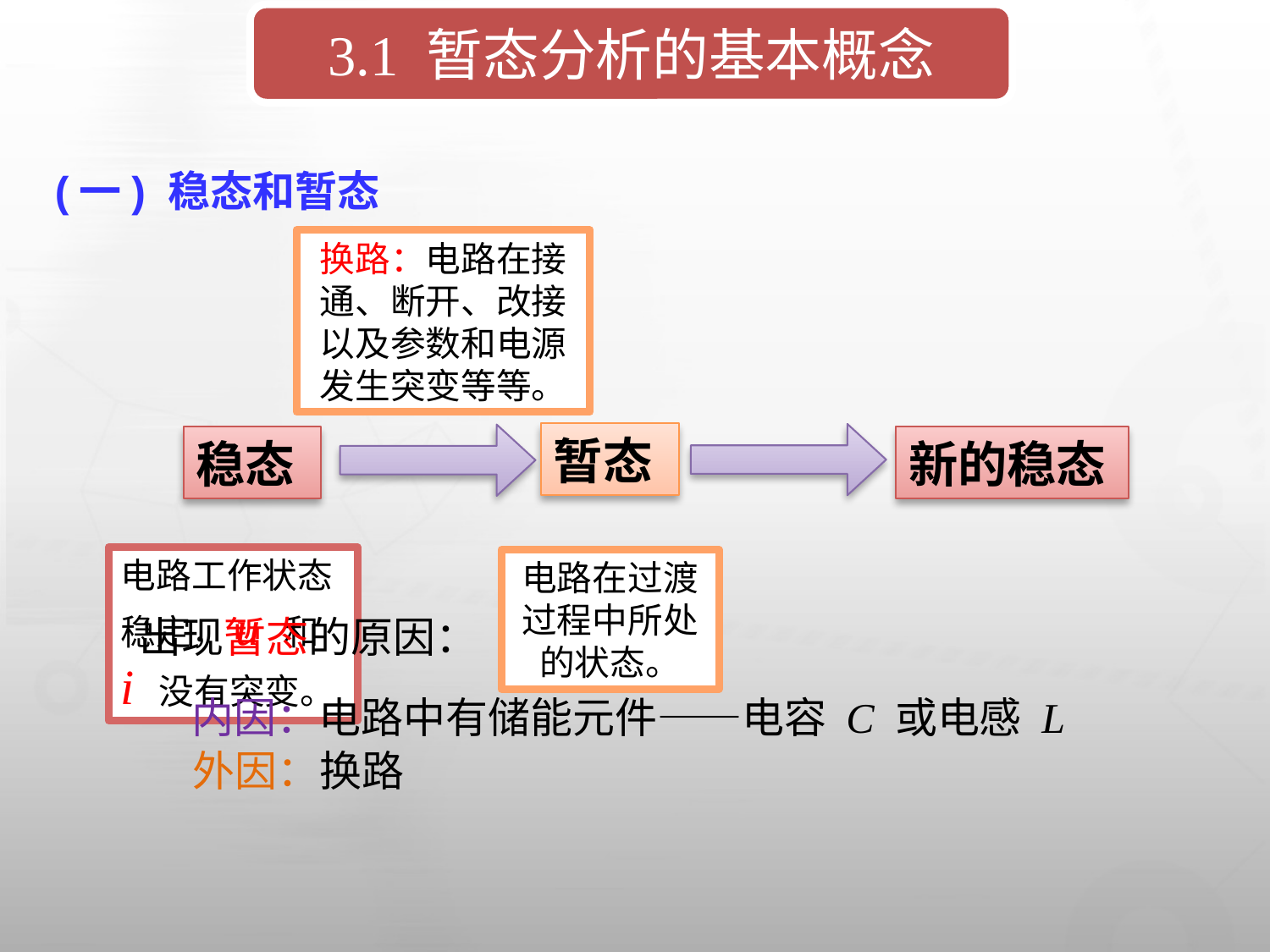

3.1 暂态分析的基本概念
(一) 稳态和暂态
换路：电路在接通、断开、改接以及参数和电源发生突变等等。
暂态

稳态
新的稳态
电路工作状态稳定，u 和 i 没有突变。
电路在过渡过程中所处的状态。
出现暂态的原因：
内因：电路中有储能元件——电容 C 或电感 L
外因：换路